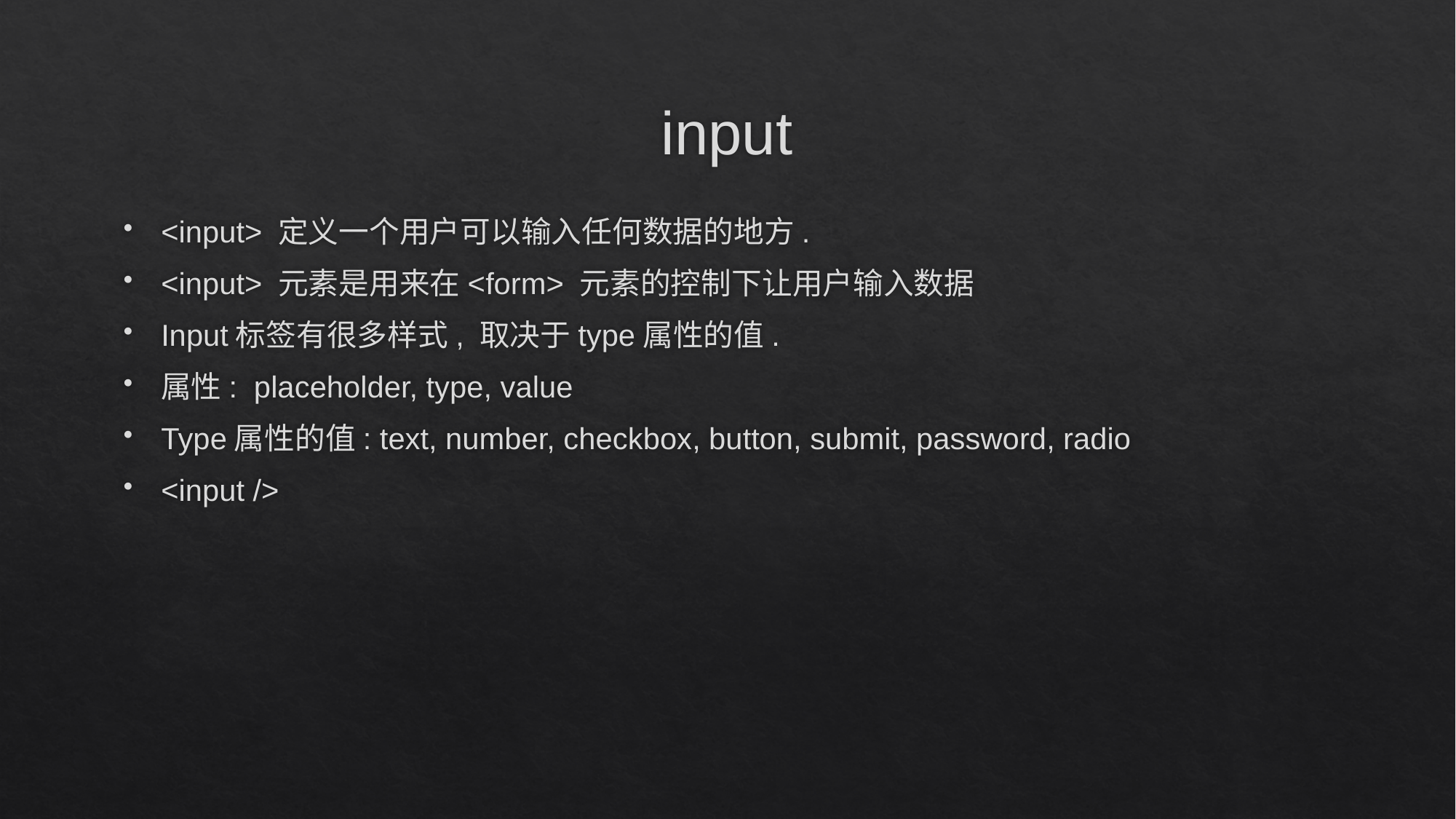

# input
<input> 定义一个用户可以输入任何数据的地方.
<input> 元素是用来在<form> 元素的控制下让用户输入数据
Input标签有很多样式, 取决于type属性的值.
属性:  placeholder, type, value
Type属性的值: text, number, checkbox, button, submit, password, radio
<input />